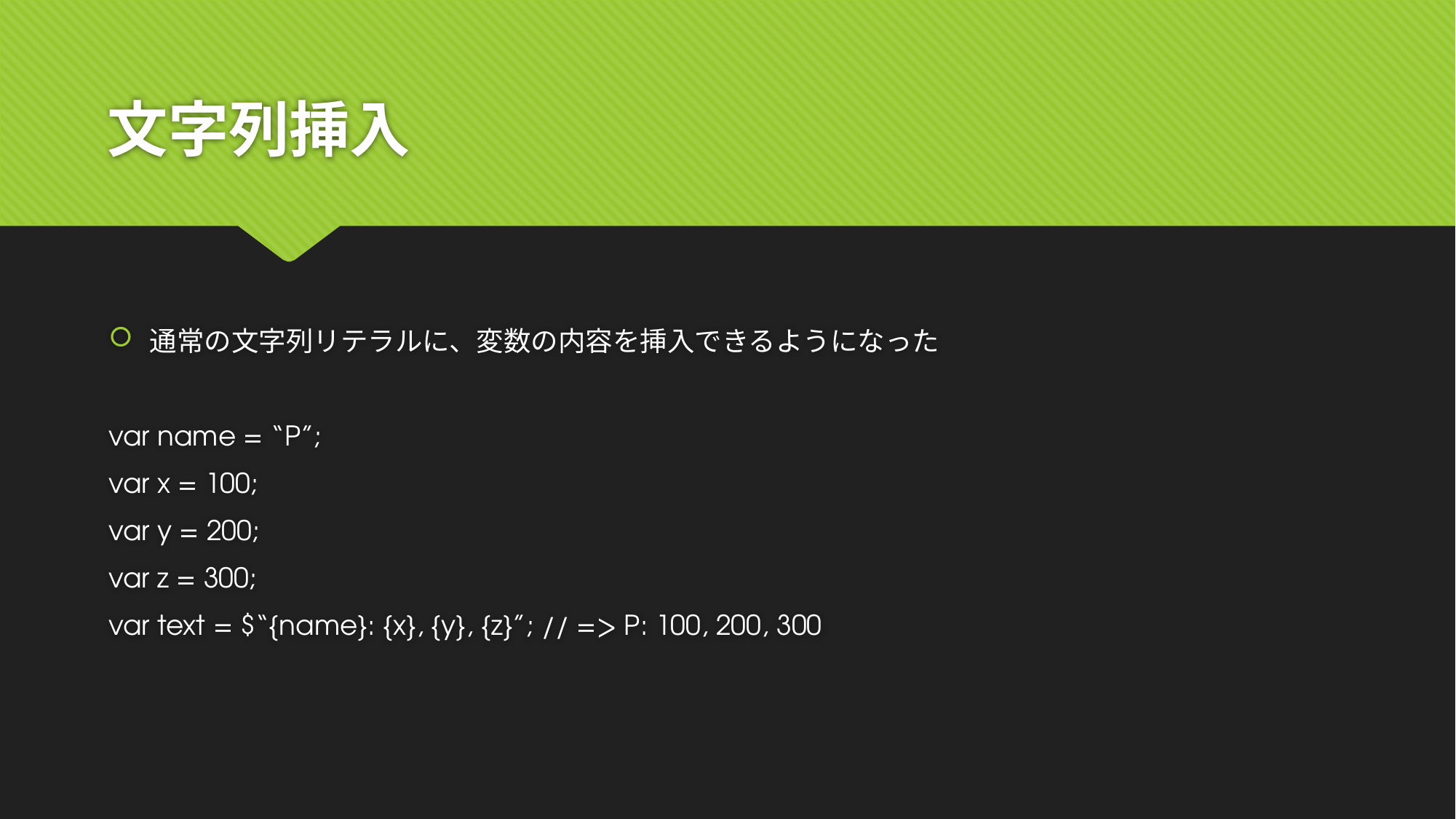

# 文字列挿入
通常の文字列リテラルに、変数の内容を挿入できるようになった

var name = “P”;
var x = 100;
var y = 200;
var z = 300;
var text = $“{name}: {x}, {y}, {z}”; // => P: 100, 200, 300